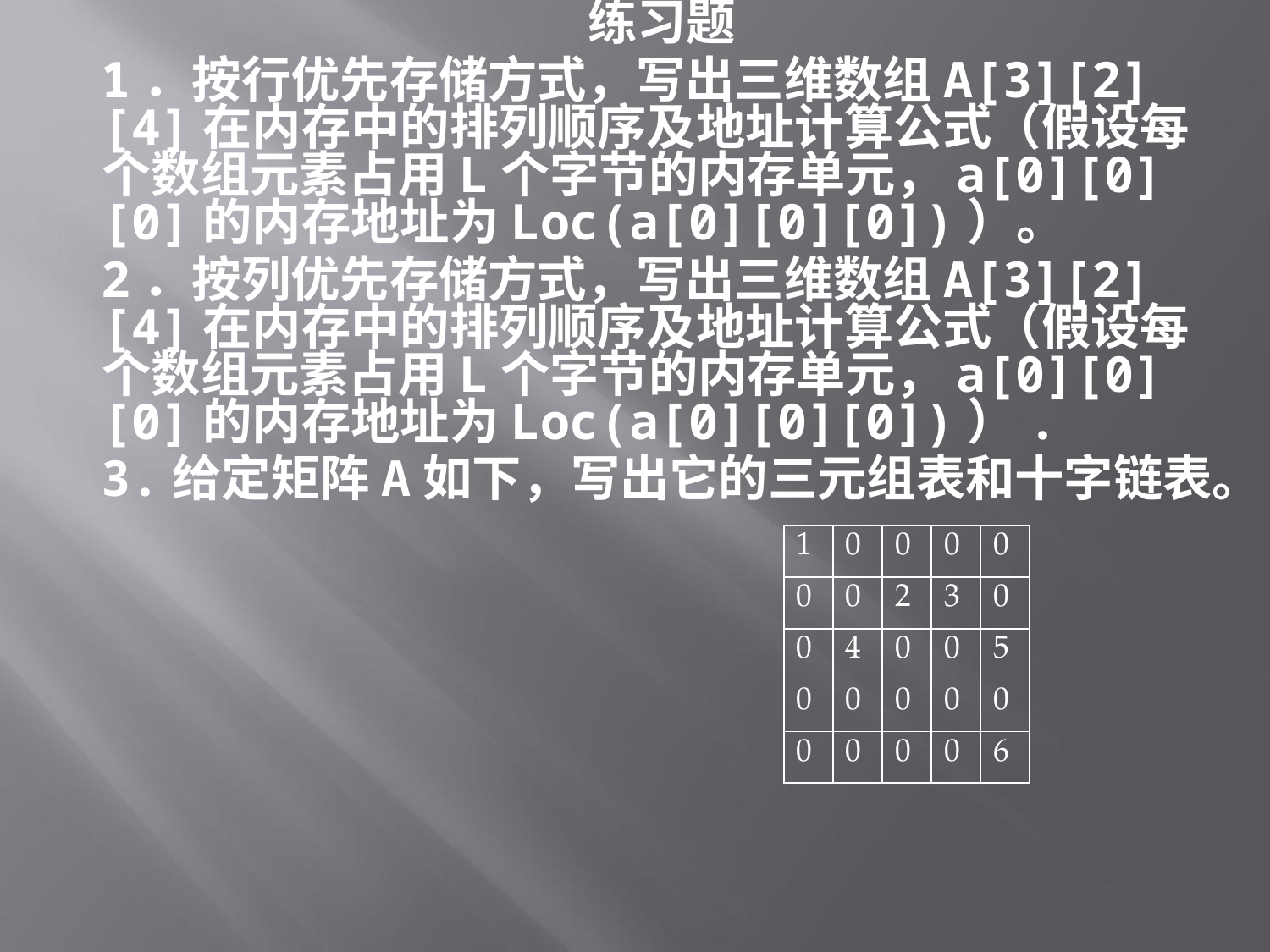

练习题
1．按行优先存储方式，写出三维数组A[3][2][4]在内存中的排列顺序及地址计算公式（假设每个数组元素占用L个字节的内存单元，a[0][0][0]的内存地址为Loc(a[0][0][0])）。
2．按列优先存储方式，写出三维数组A[3][2][4]在内存中的排列顺序及地址计算公式（假设每个数组元素占用L个字节的内存单元，a[0][0][0]的内存地址为Loc(a[0][0][0])）.
3.给定矩阵A如下，写出它的三元组表和十字链表。

| 1 | 0 | 0 | 0 | 0 |
| --- | --- | --- | --- | --- |
| 0 | 0 | 2 | 3 | 0 |
| 0 | 4 | 0 | 0 | 5 |
| 0 | 0 | 0 | 0 | 0 |
| 0 | 0 | 0 | 0 | 6 |